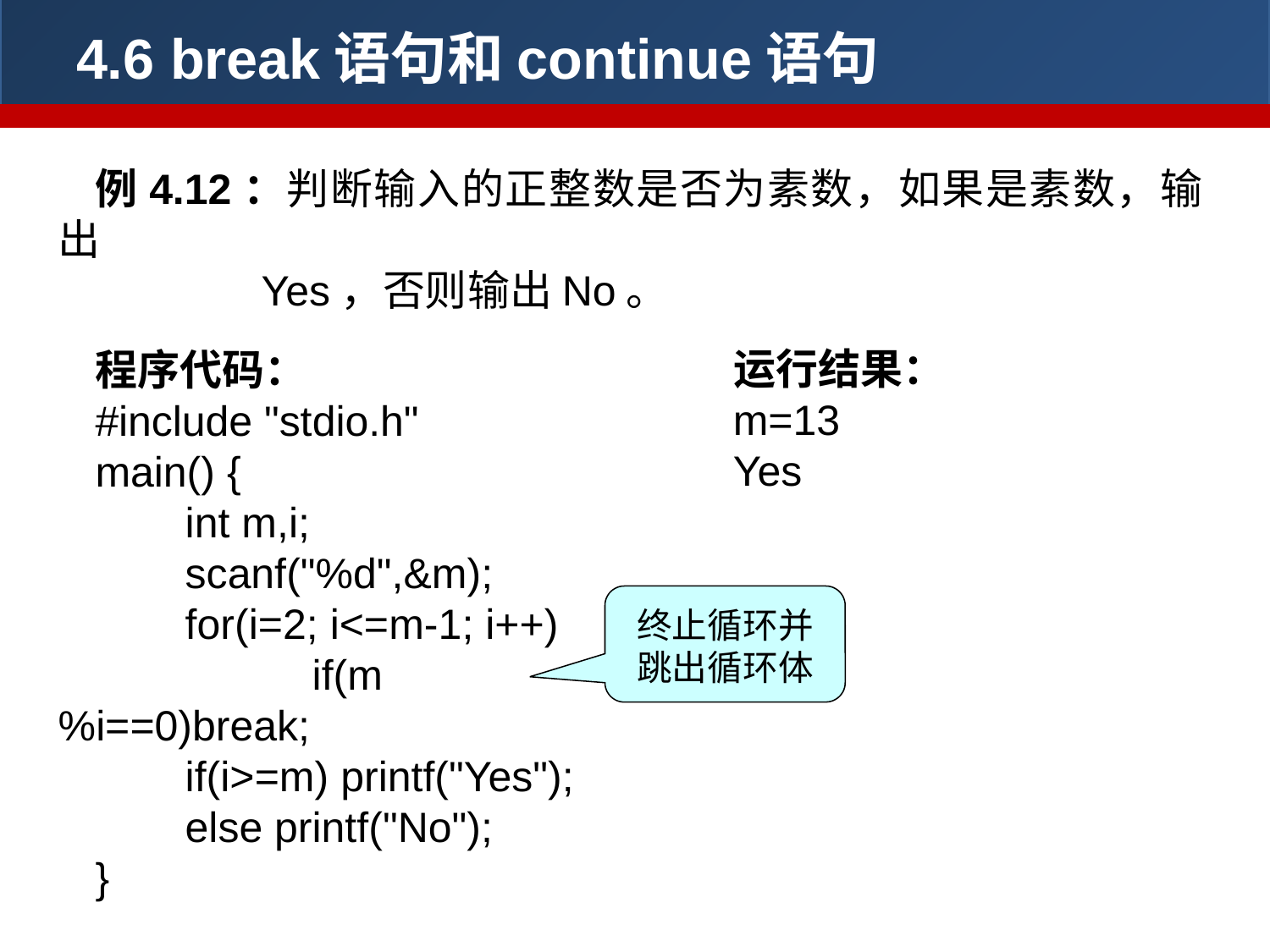

4.6 break语句和continue语句

例4.12：判断输入的正整数是否为素数，如果是素数，输出
              Yes，否则输出No。
运行结果：
m=13
Yes
程序代码：
#include "stdio.h"
main() {
	int m,i;
	scanf("%d",&m);
	for(i=2; i<=m-1; i++)
		if(m%i==0)break;
	if(i>=m) printf("Yes");
	else printf("No");
}

终止循环并跳出循环体